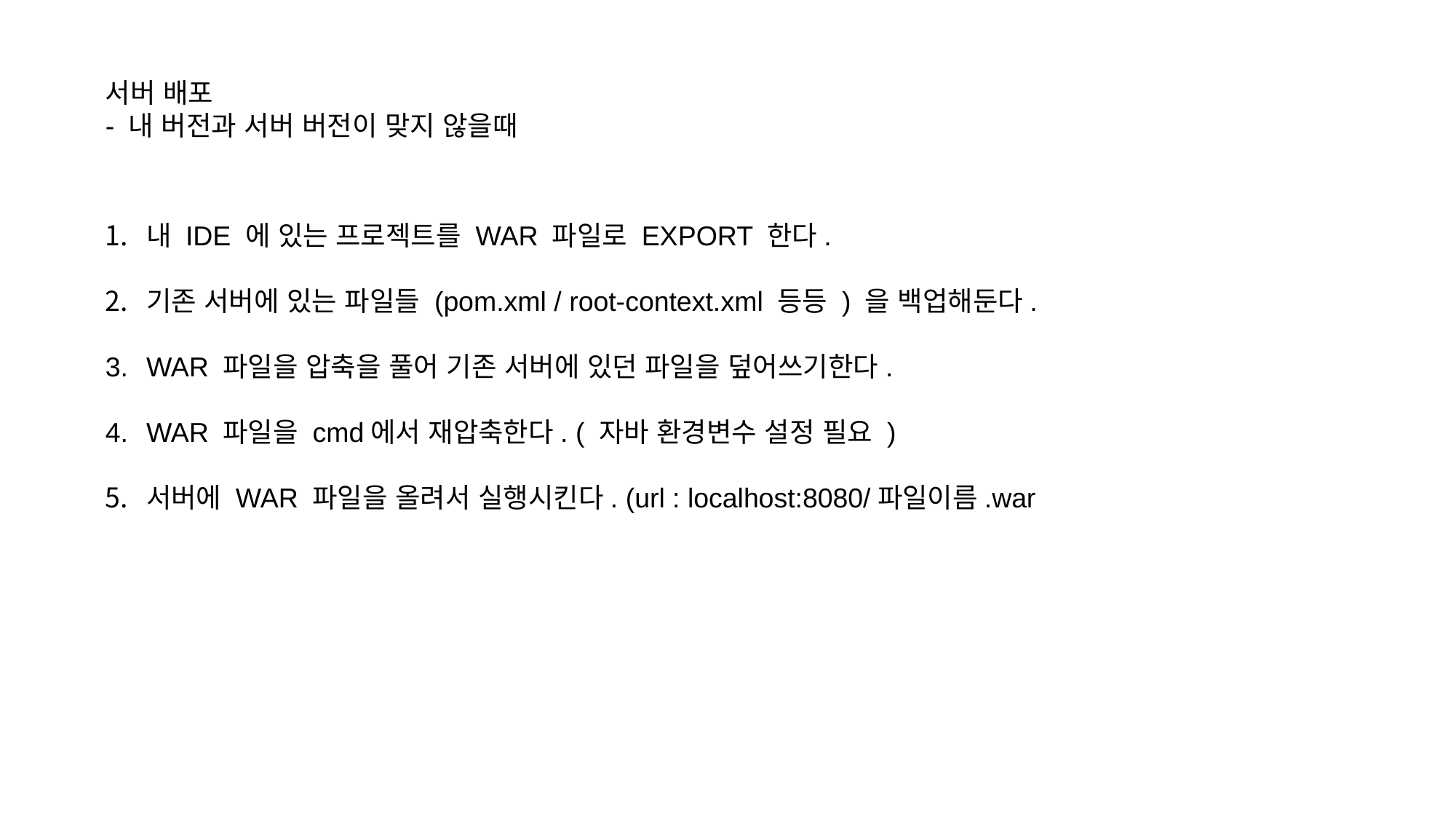

서버 배포
- 내 버전과 서버 버전이 맞지 않을때
내 IDE 에 있는 프로젝트를 WAR 파일로 EXPORT 한다.

기존 서버에 있는 파일들 (pom.xml / root-context.xml 등등 ) 을 백업해둔다.

WAR 파일을 압축을 풀어 기존 서버에 있던 파일을 덮어쓰기한다.

WAR 파일을 cmd에서 재압축한다. ( 자바 환경변수 설정 필요 )

서버에 WAR 파일을 올려서 실행시킨다. (url : localhost:8080/파일이름.war